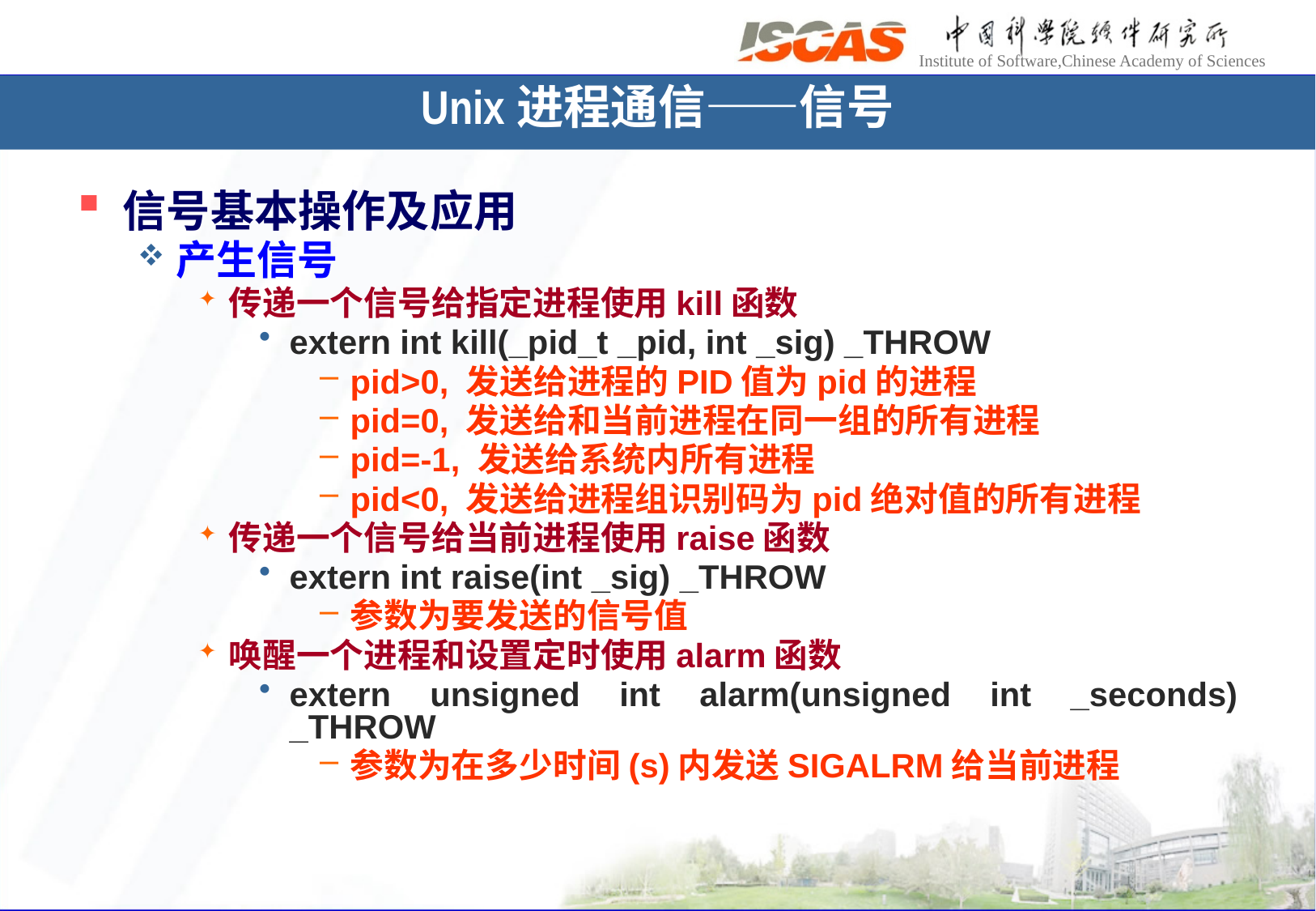

Unix进程通信——信号
信号基本操作及应用
产生信号
传递一个信号给指定进程使用kill函数
extern int kill(_pid_t _pid, int _sig) _THROW
pid>0, 发送给进程的PID值为pid的进程
pid=0, 发送给和当前进程在同一组的所有进程
pid=-1, 发送给系统内所有进程
pid<0, 发送给进程组识别码为pid绝对值的所有进程
传递一个信号给当前进程使用raise函数
extern int raise(int _sig) _THROW
参数为要发送的信号值
唤醒一个进程和设置定时使用alarm函数
extern unsigned int alarm(unsigned int _seconds) _THROW
参数为在多少时间(s)内发送SIGALRM给当前进程